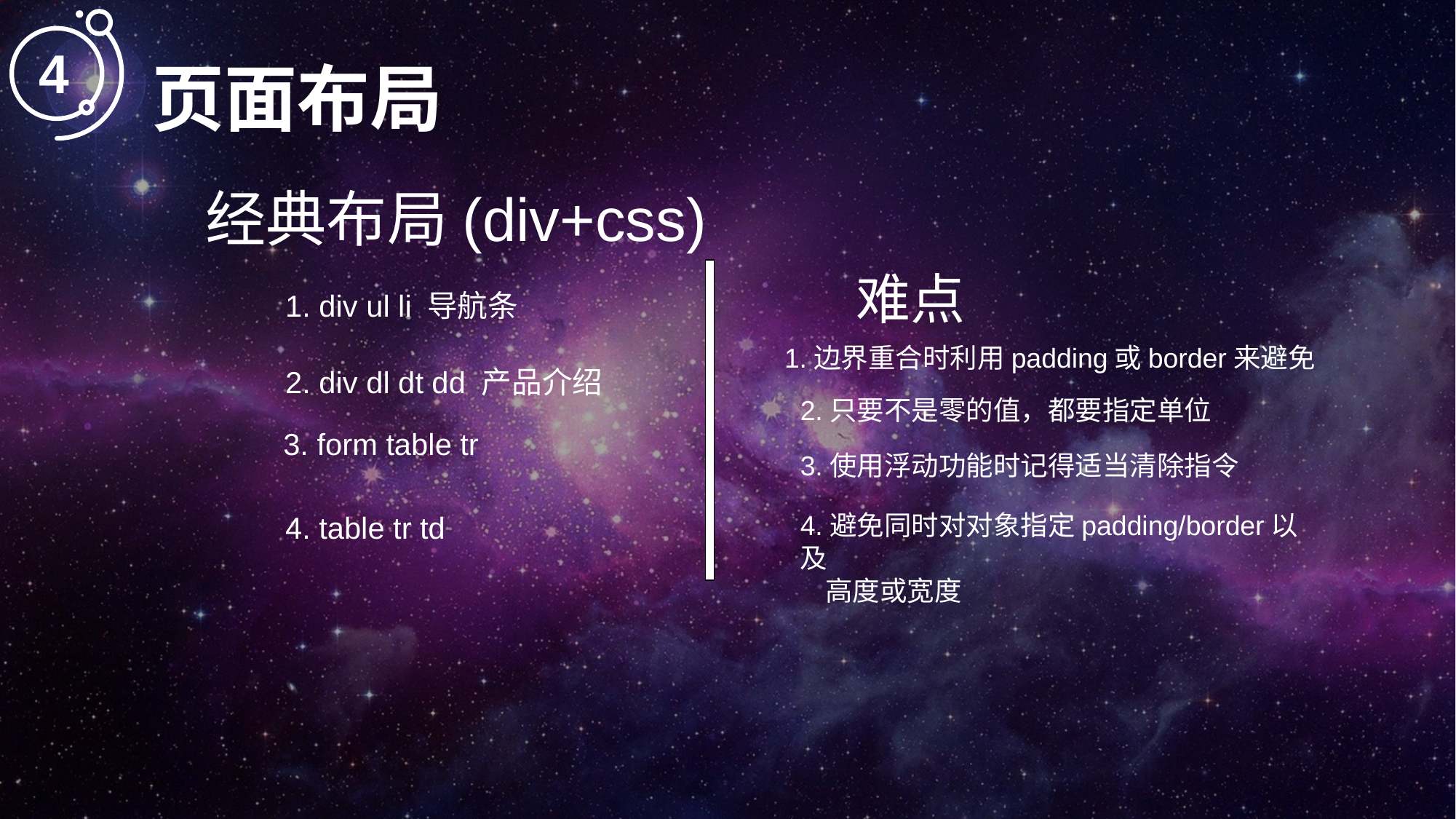

4

页面布局
经典布局(div+css)
难点
  1. div ul li 导航条
1.边界重合时利用padding或border来避免
  2. div dl dt dd 产品介绍
2.只要不是零的值，都要指定单位

3. form table tr
3.使用浮动功能时记得适当清除指令
  4. table tr td
4.避免同时对对象指定padding/border以及
   高度或宽度